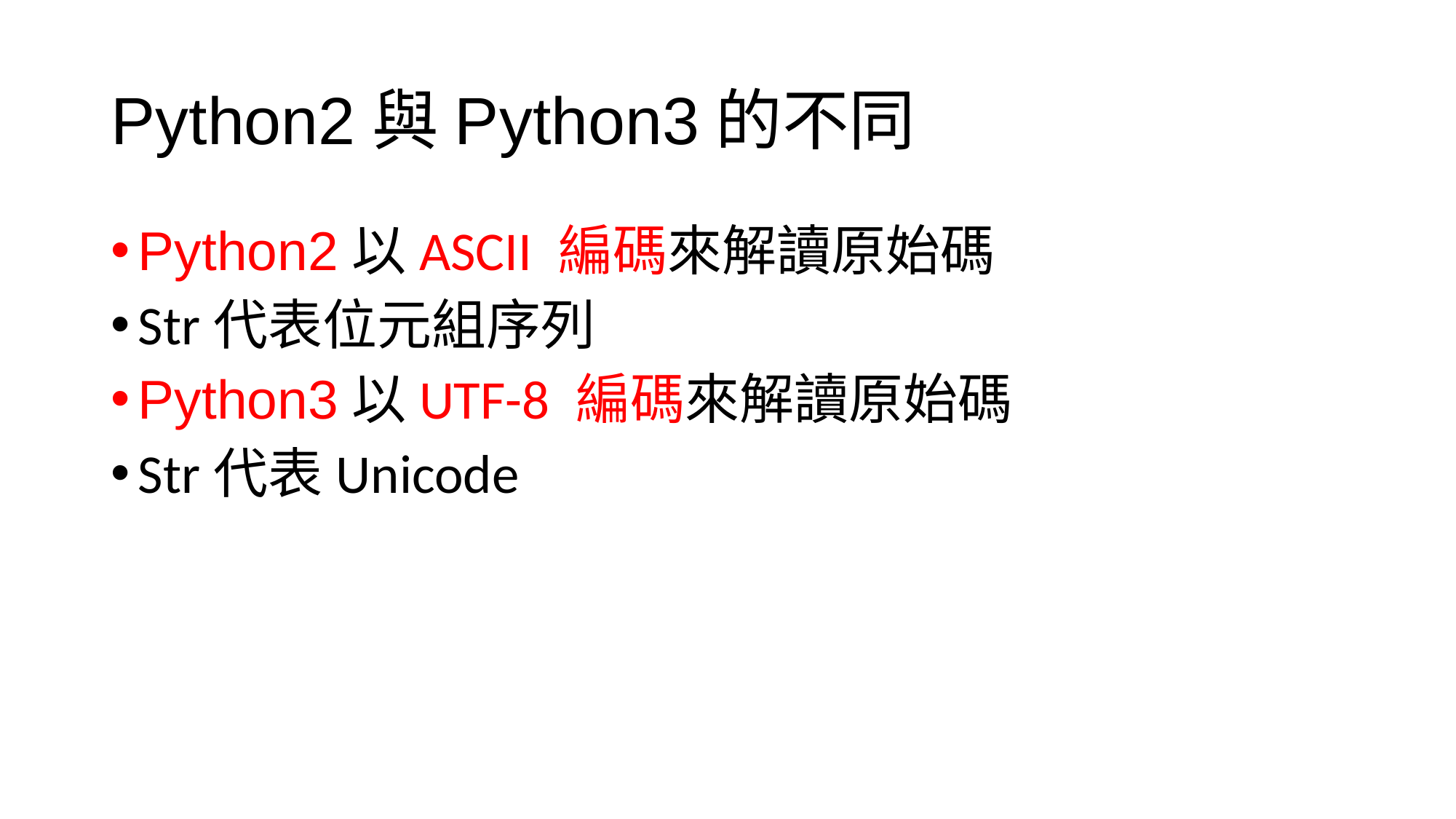

# Python2與Python3的不同
Python2以ASCII 編碼來解讀原始碼
Str代表位元組序列
Python3以UTF-8 編碼來解讀原始碼
Str代表Unicode